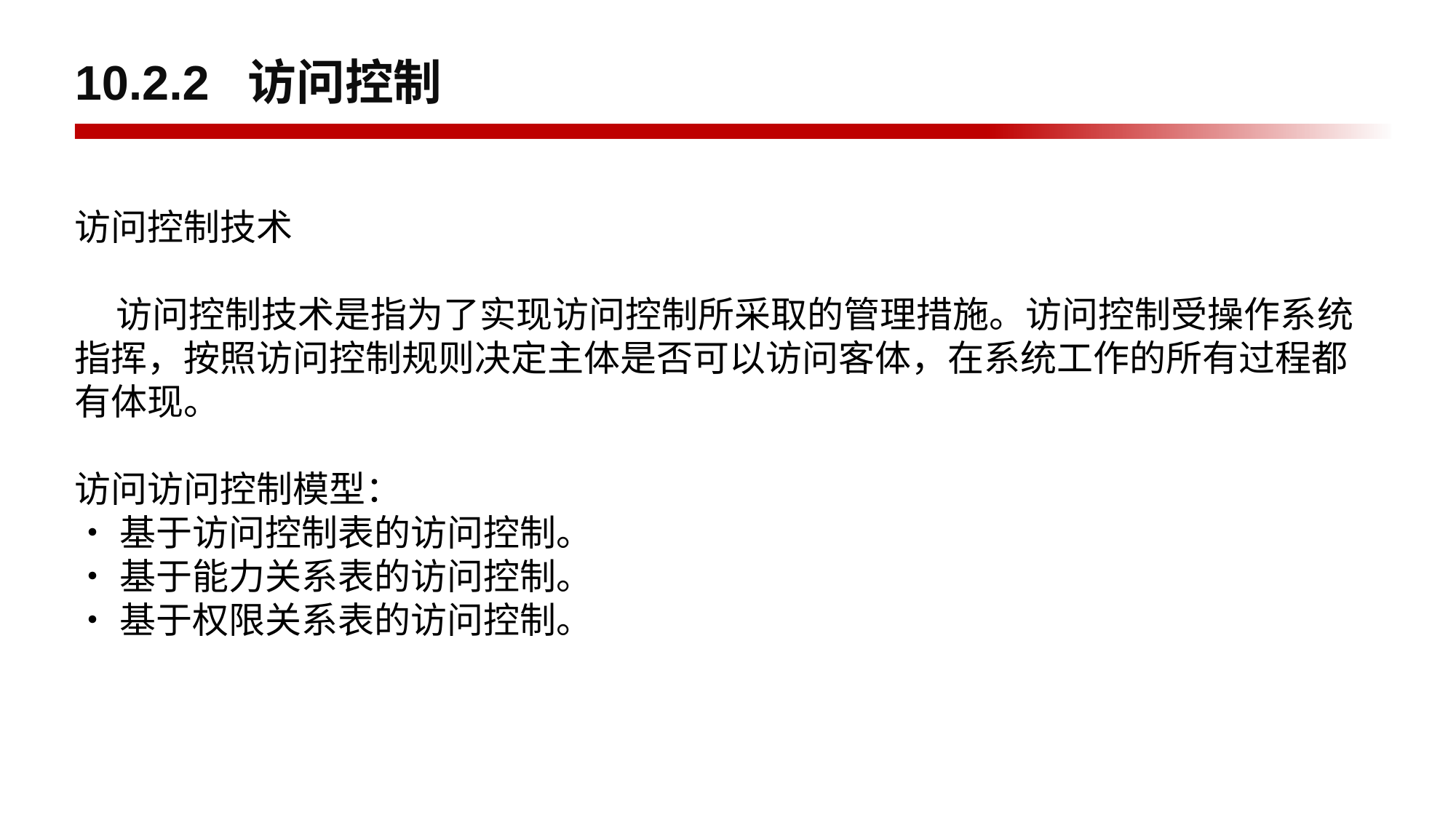

# 10.2.2  访问控制

访问控制技术

    访问控制技术是指为了实现访问控制所采取的管理措施。访问控制受操作系统指挥，按照访问控制规则决定主体是否可以访问客体，在系统工作的所有过程都有体现。

访问访问控制模型：
•基于访问控制表的访问控制。
•基于能力关系表的访问控制。
•基于权限关系表的访问控制。